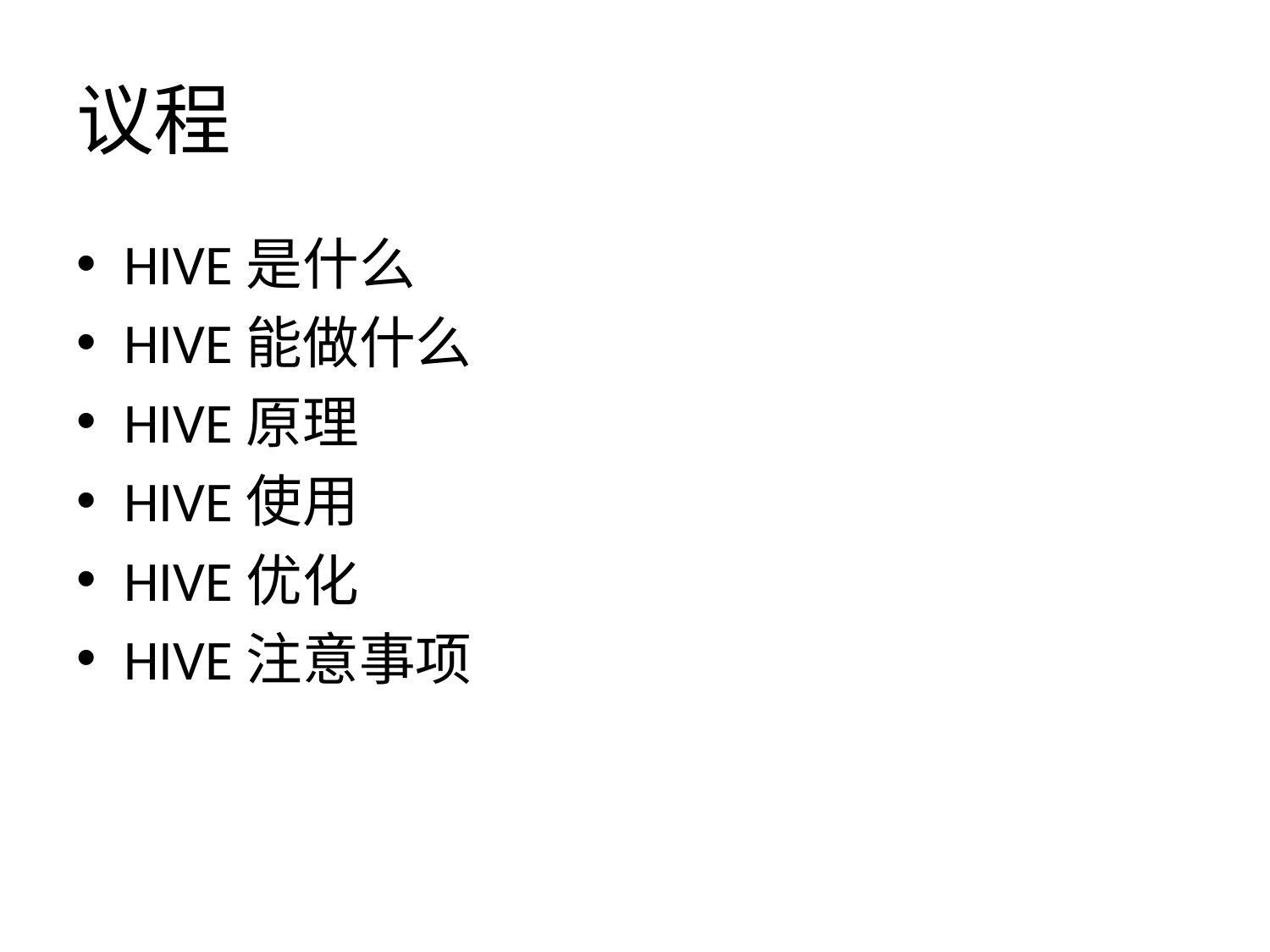

# 议程
HIVE是什么
HIVE能做什么
HIVE原理
HIVE使用
HIVE优化
HIVE注意事项